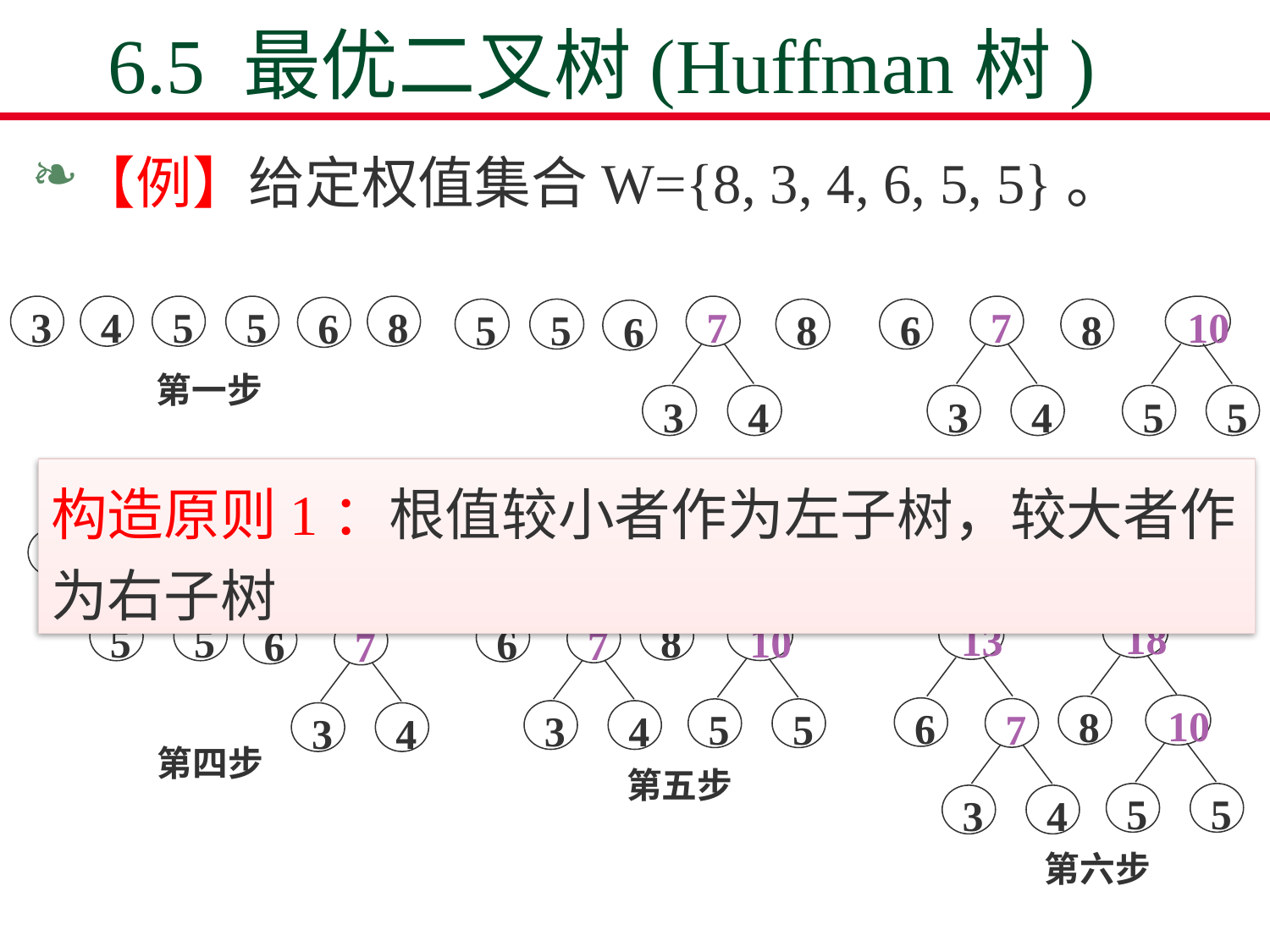

# 6.5 最优二叉树(Huffman树)
【例】给定权值集合W={8, 3, 4, 6, 5, 5}。
3
4
5
5
8
6
第一步
7

3
4
5
5
8
6
第二步
7

3
4
10

5
5
6
8
第三步
构造原则1：根值较小者作为左子树，较大者作为右子树
31

18

10
8

5
5
13

6
7

3
4
18

10
8

5
5
13

6
7

3
4
第五步
10

5
5
13

6
7

3
4
8
第四步
第六步